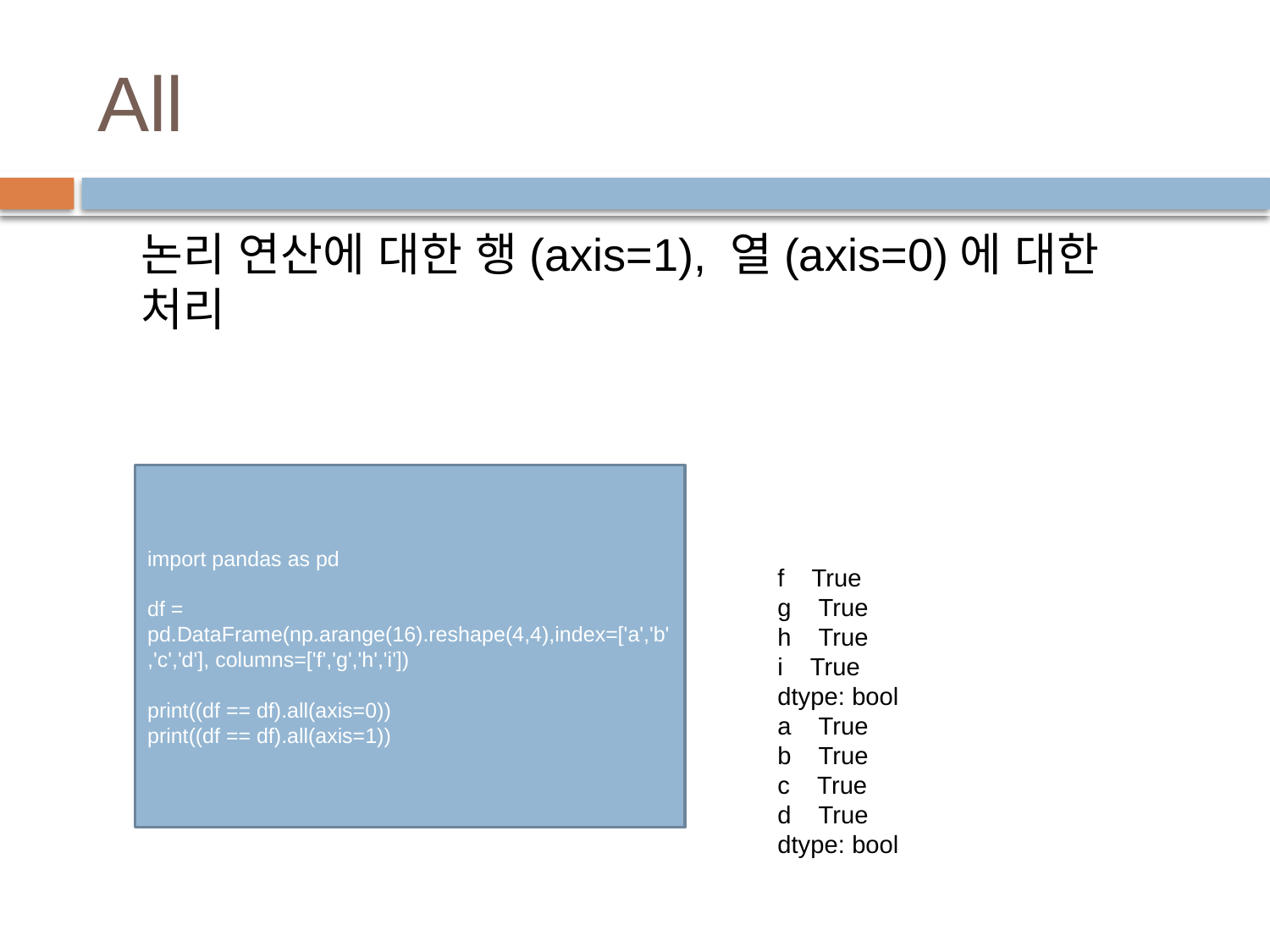

# All
논리 연산에 대한 행(axis=1), 열(axis=0)에 대한 처리
import pandas as pd

df = pd.DataFrame(np.arange(16).reshape(4,4),index=['a','b','c','d'], columns=['f','g','h','i'])

print((df == df).all(axis=0))
print((df == df).all(axis=1))
f    True
g    True
h    True
i    True
dtype: bool
a    True
b    True
c    True
d    True
dtype: bool